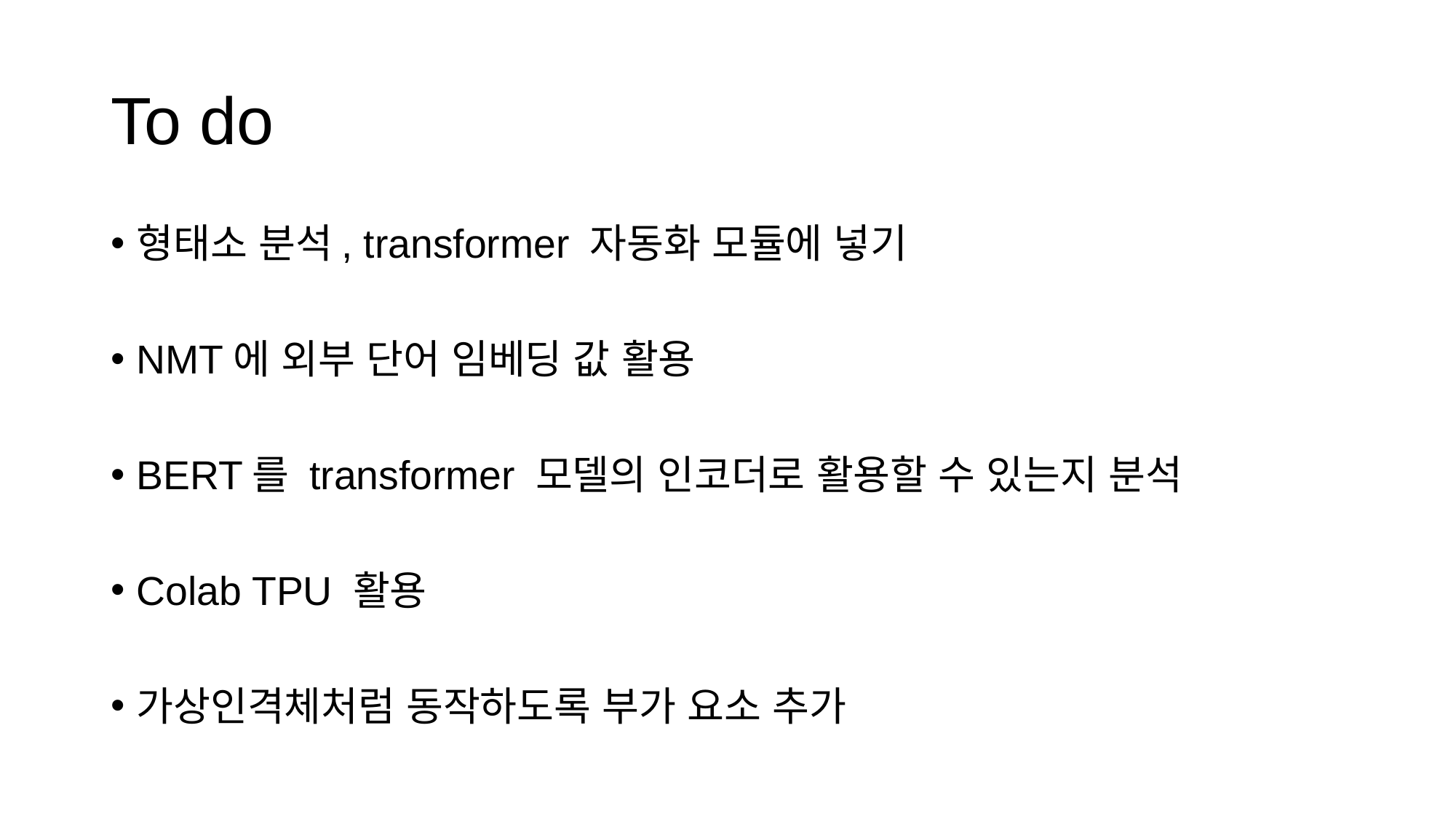

To do
형태소 분석, transformer 자동화 모듈에 넣기

NMT에 외부 단어 임베딩 값 활용

BERT를 transformer 모델의 인코더로 활용할 수 있는지 분석

Colab TPU 활용

가상인격체처럼 동작하도록 부가 요소 추가